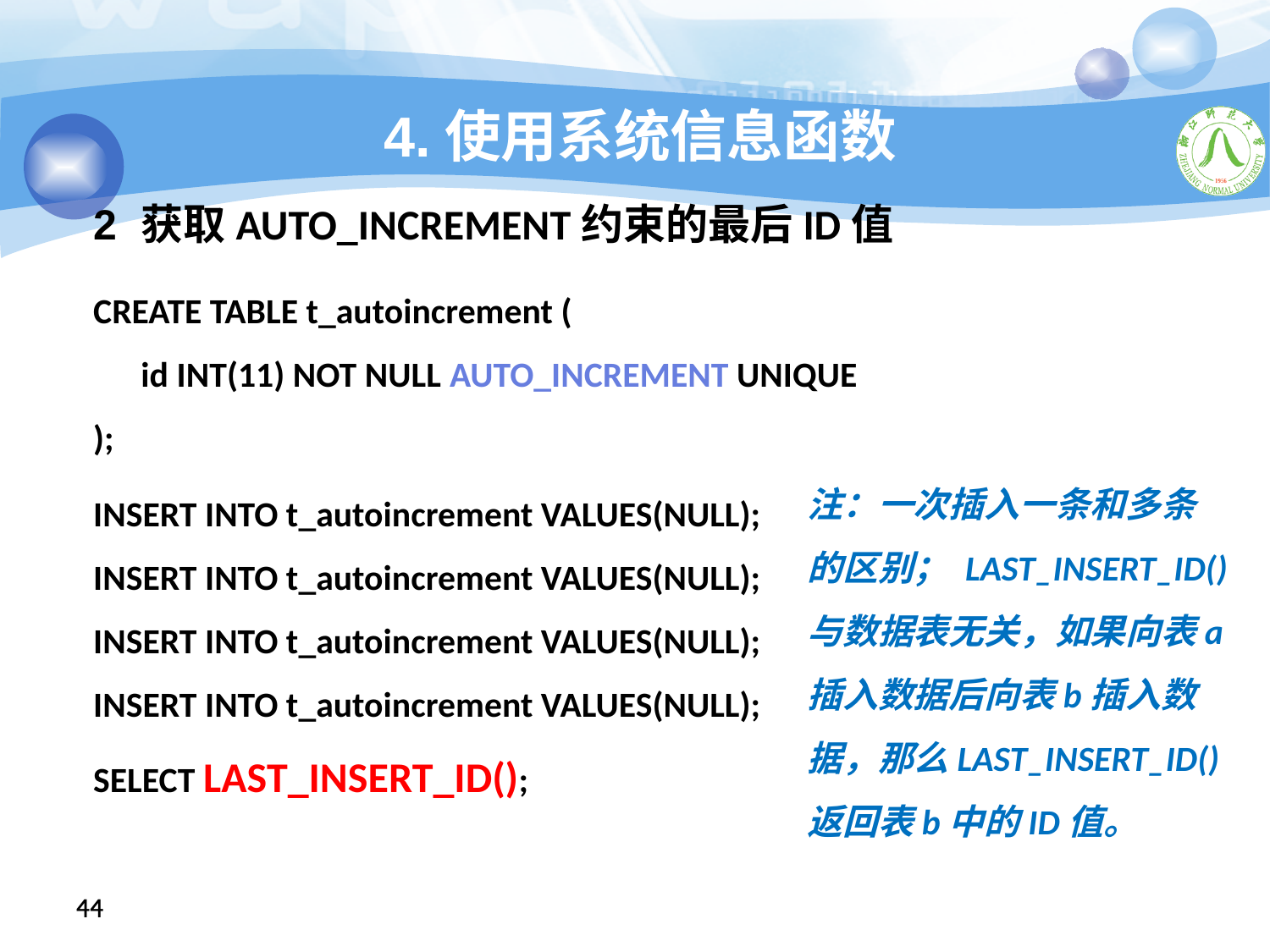

# 4.使用系统信息函数
获取AUTO_INCREMENT约束的最后ID值

CREATE TABLE t_autoincrement (
	id INT(11) NOT NULL AUTO_INCREMENT UNIQUE
);

INSERT INTO t_autoincrement VALUES(NULL);
INSERT INTO t_autoincrement VALUES(NULL);
INSERT INTO t_autoincrement VALUES(NULL);
INSERT INTO t_autoincrement VALUES(NULL);
SELECT LAST_INSERT_ID();
注：一次插入一条和多条的区别； LAST_INSERT_ID()与数据表无关，如果向表a插入数据后向表b插入数据，那么LAST_INSERT_ID()返回表b中的ID值。
44